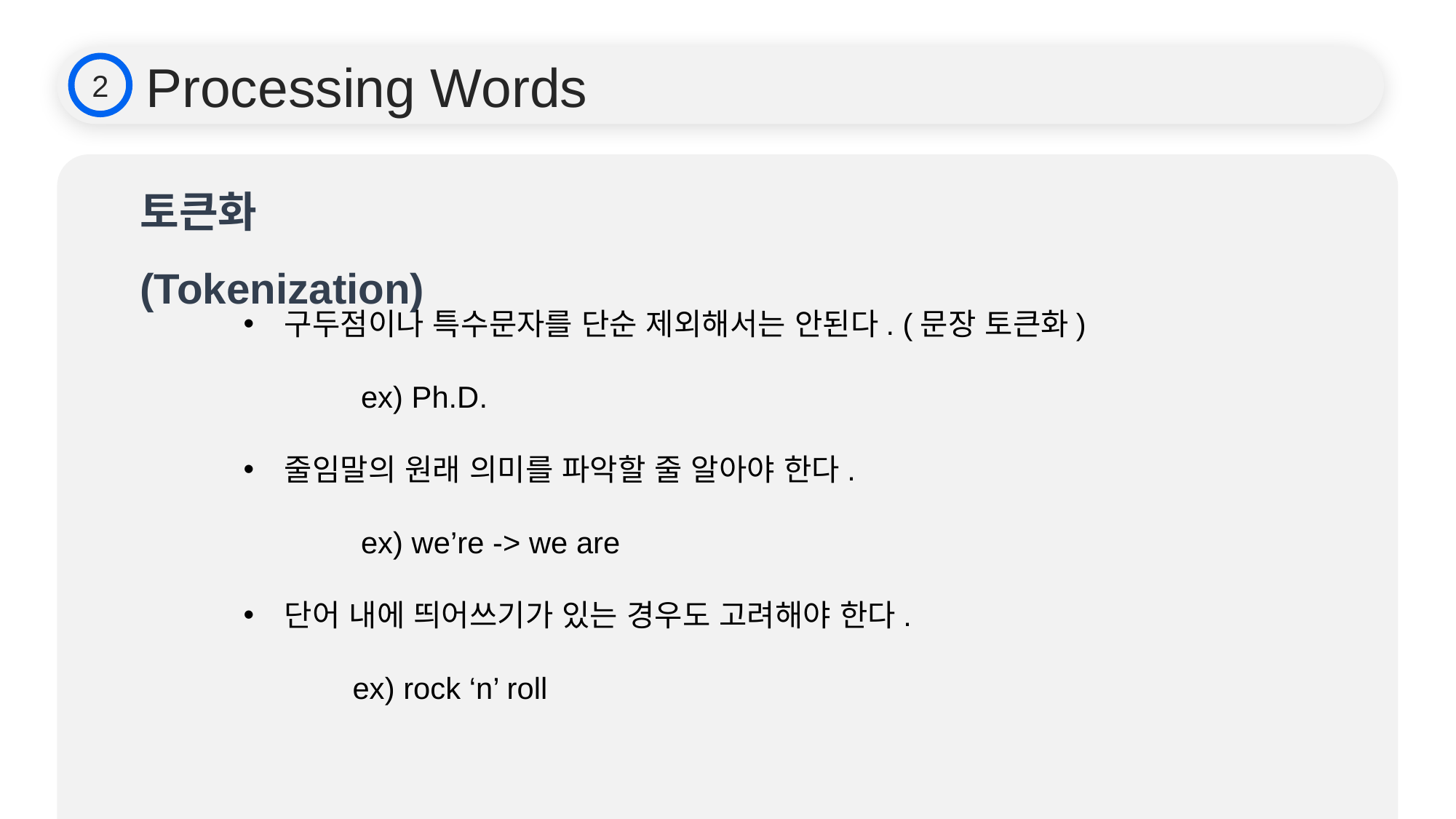

Processing Words
2

토큰화 (Tokenization)
구두점이나 특수문자를 단순 제외해서는 안된다. (문장 토큰화)
	 ex) Ph.D.
줄임말의 원래 의미를 파악할 줄 알아야 한다.
	 ex) we’re -> we are
단어 내에 띄어쓰기가 있는 경우도 고려해야 한다.
	ex) rock ‘n’ roll